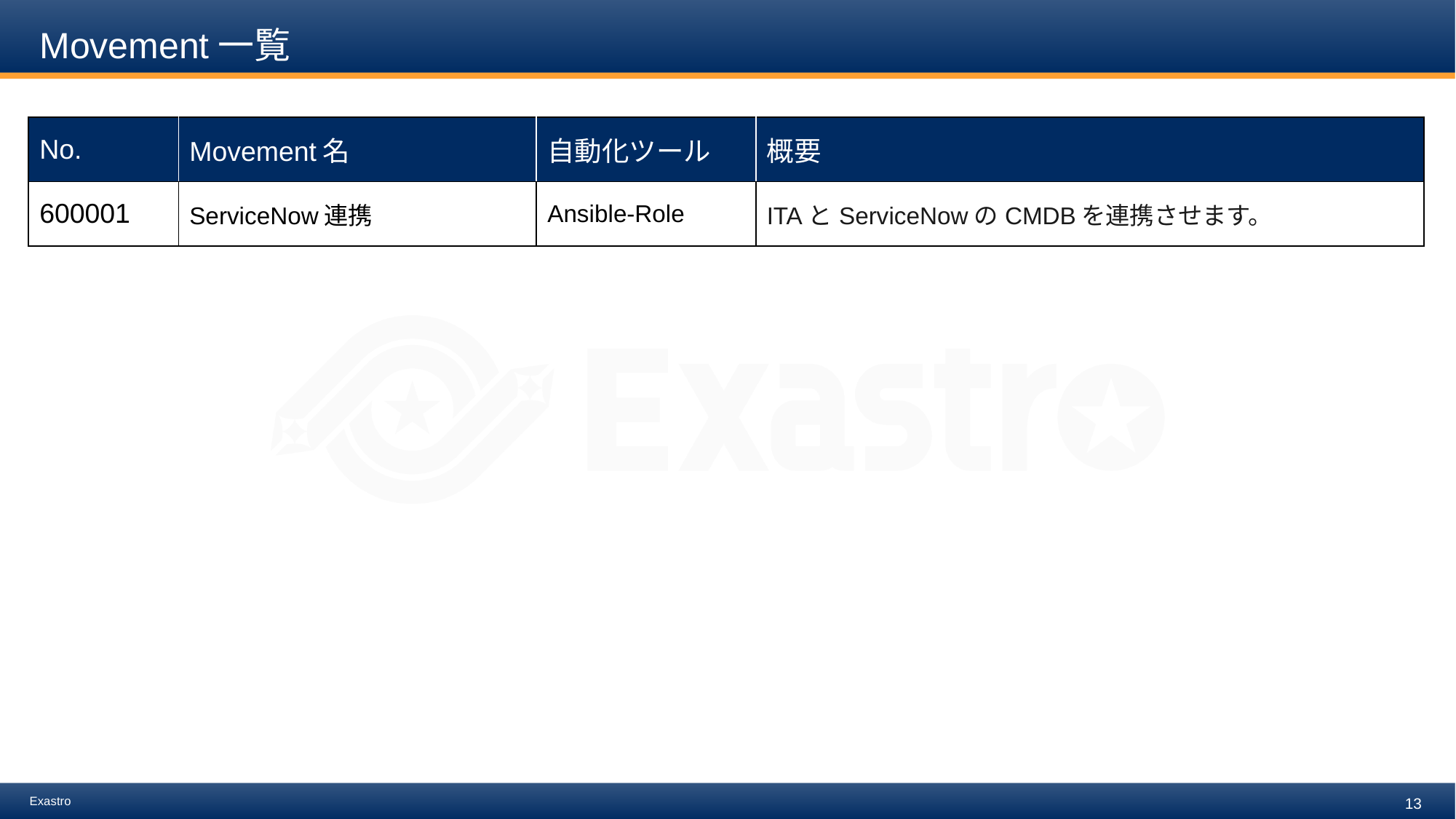

# Movement一覧
| No. | Movement名 | 自動化ツール | 概要 |
| --- | --- | --- | --- |
| 600001 | ServiceNow連携 | Ansible-Role | ITAとServiceNowのCMDBを連携させます。 |